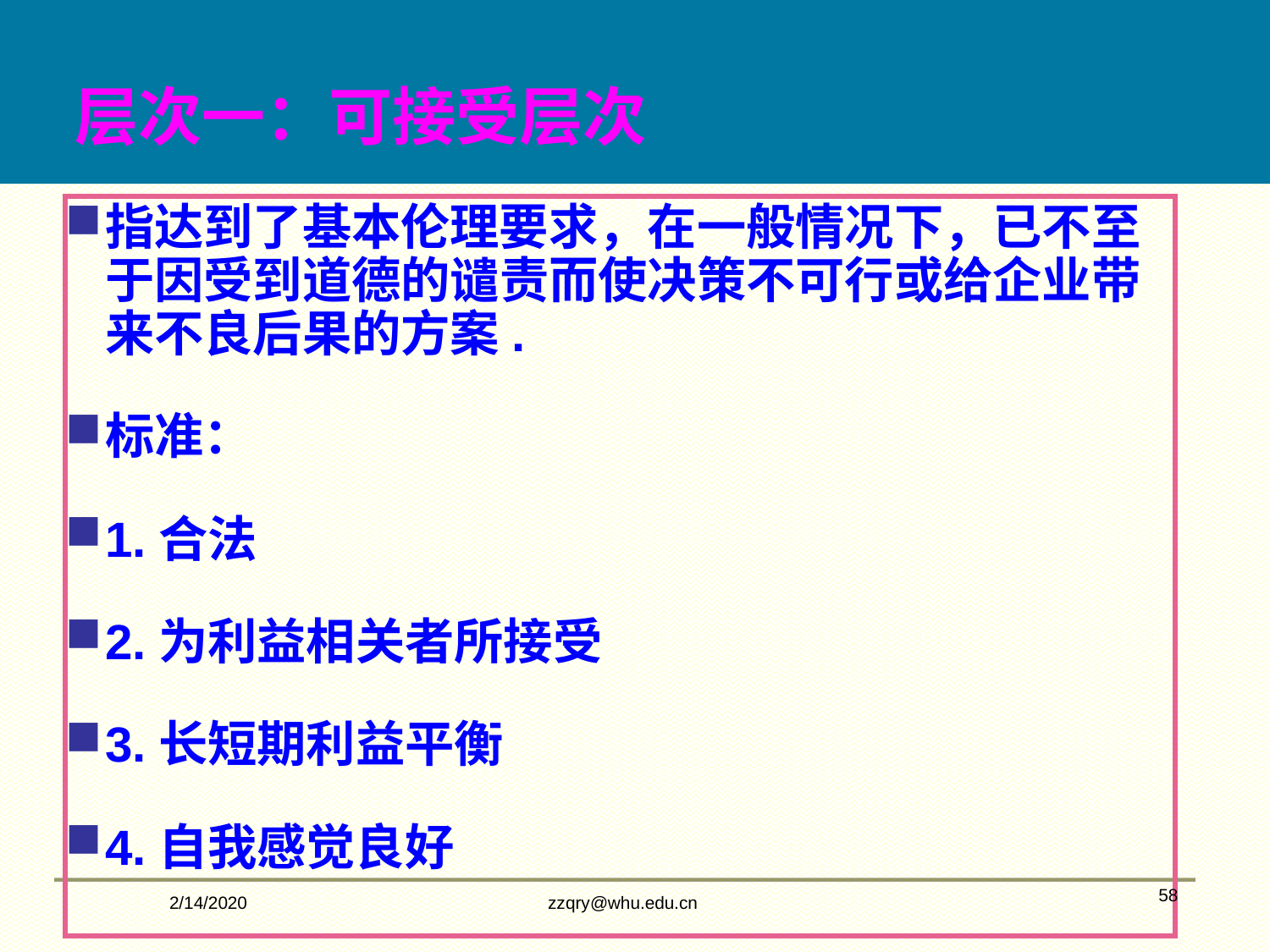

# 层次一：可接受层次
指达到了基本伦理要求，在一般情况下，已不至于因受到道德的谴责而使决策不可行或给企业带来不良后果的方案.
标准：
1.合法
2.为利益相关者所接受
3.长短期利益平衡
4.自我感觉良好
2/14/2020
zzqry@whu.edu.cn
58